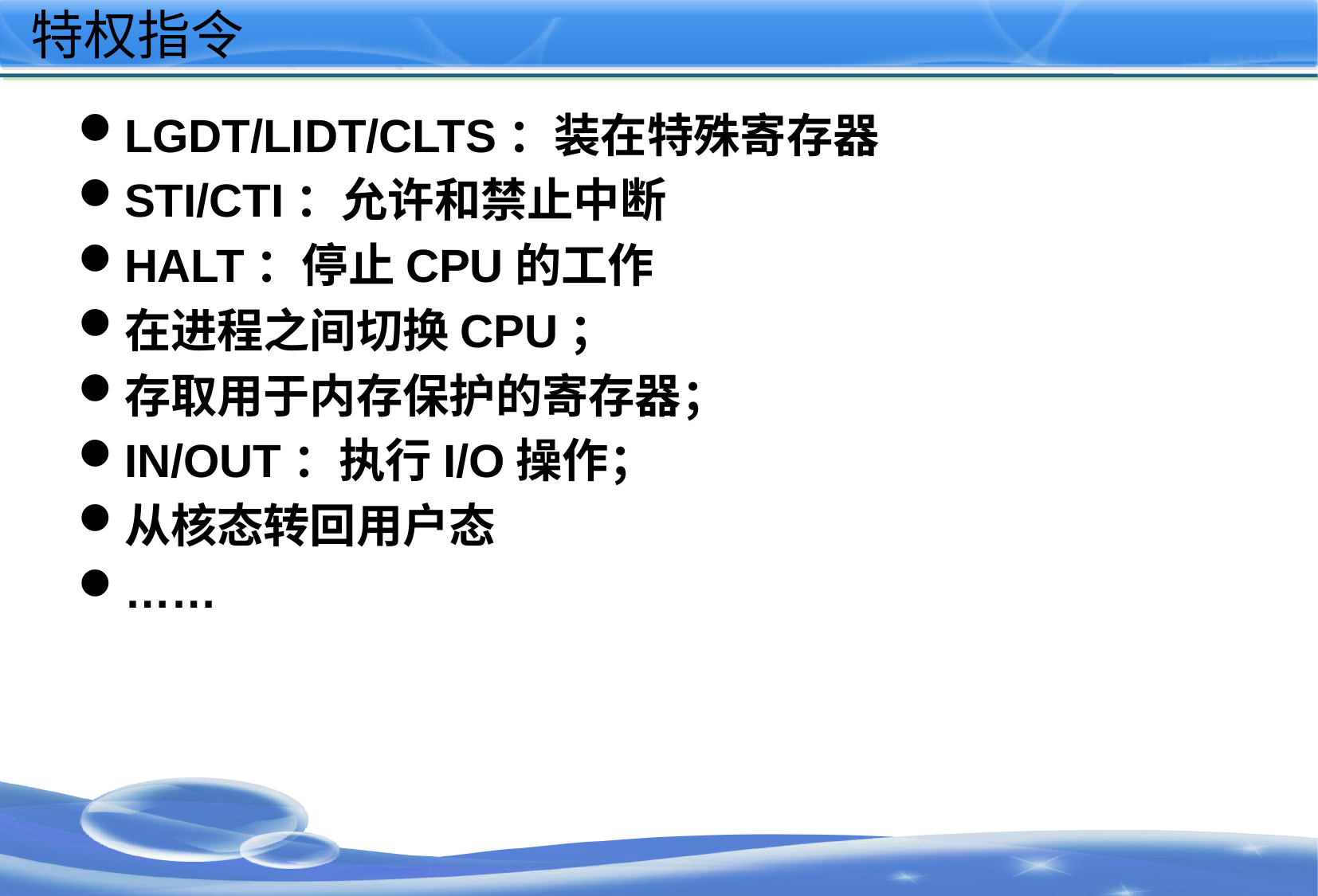

# 特权指令
LGDT/LIDT/CLTS：装在特殊寄存器
STI/CTI：允许和禁止中断
HALT：停止CPU的工作
在进程之间切换CPU；
存取用于内存保护的寄存器；
IN/OUT：执行I/O操作；
从核态转回用户态
……